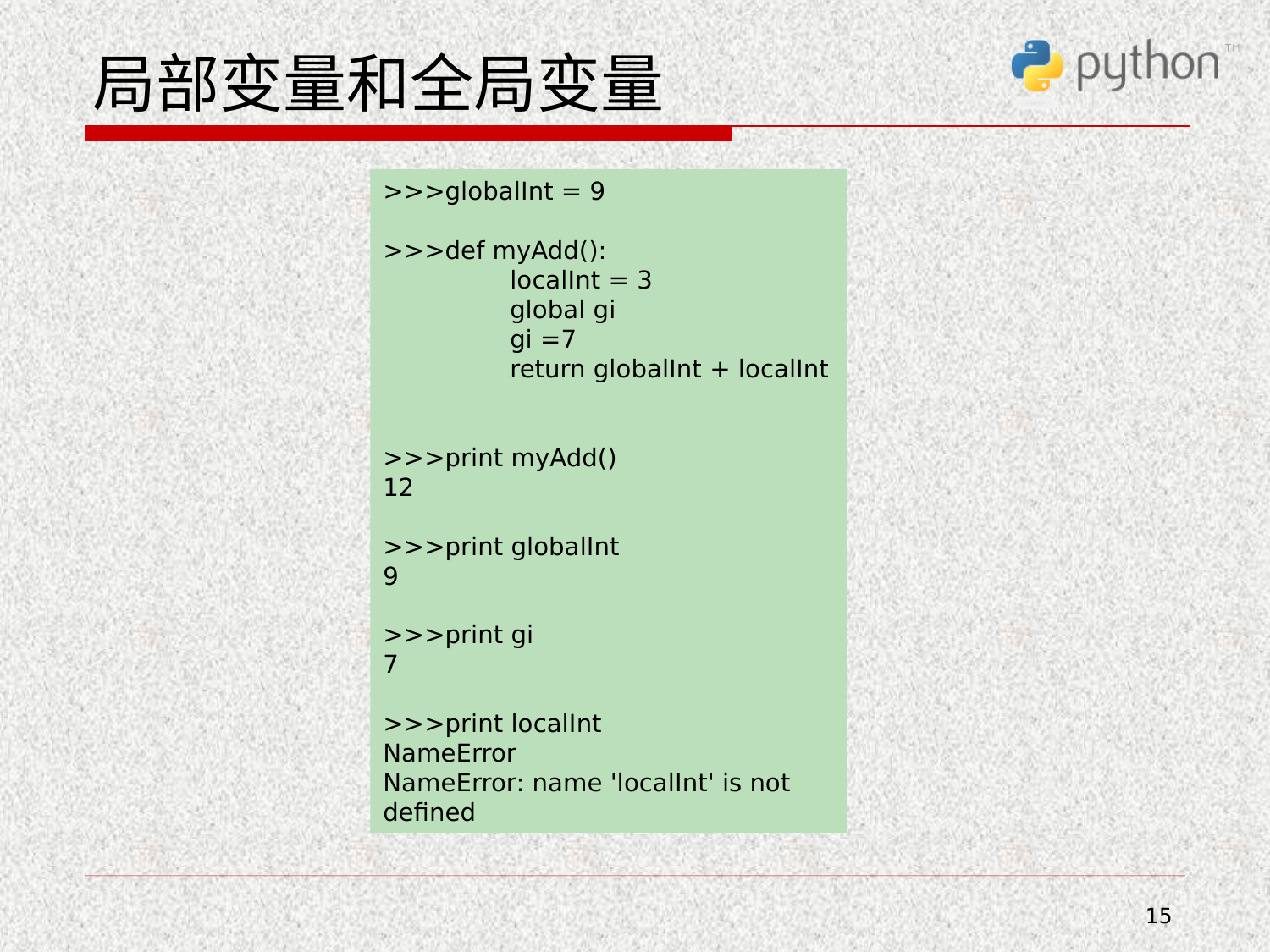

# 局部变量和全局变量
>>>globalInt = 9

>>>def myAdd():
	localInt = 3
	global gi
	gi =7
	return globalInt + localInt

>>>print myAdd()
12

>>>print globalInt
9

>>>print gi
7

>>>print localInt
NameError
NameError: name 'localInt' is not defined
15